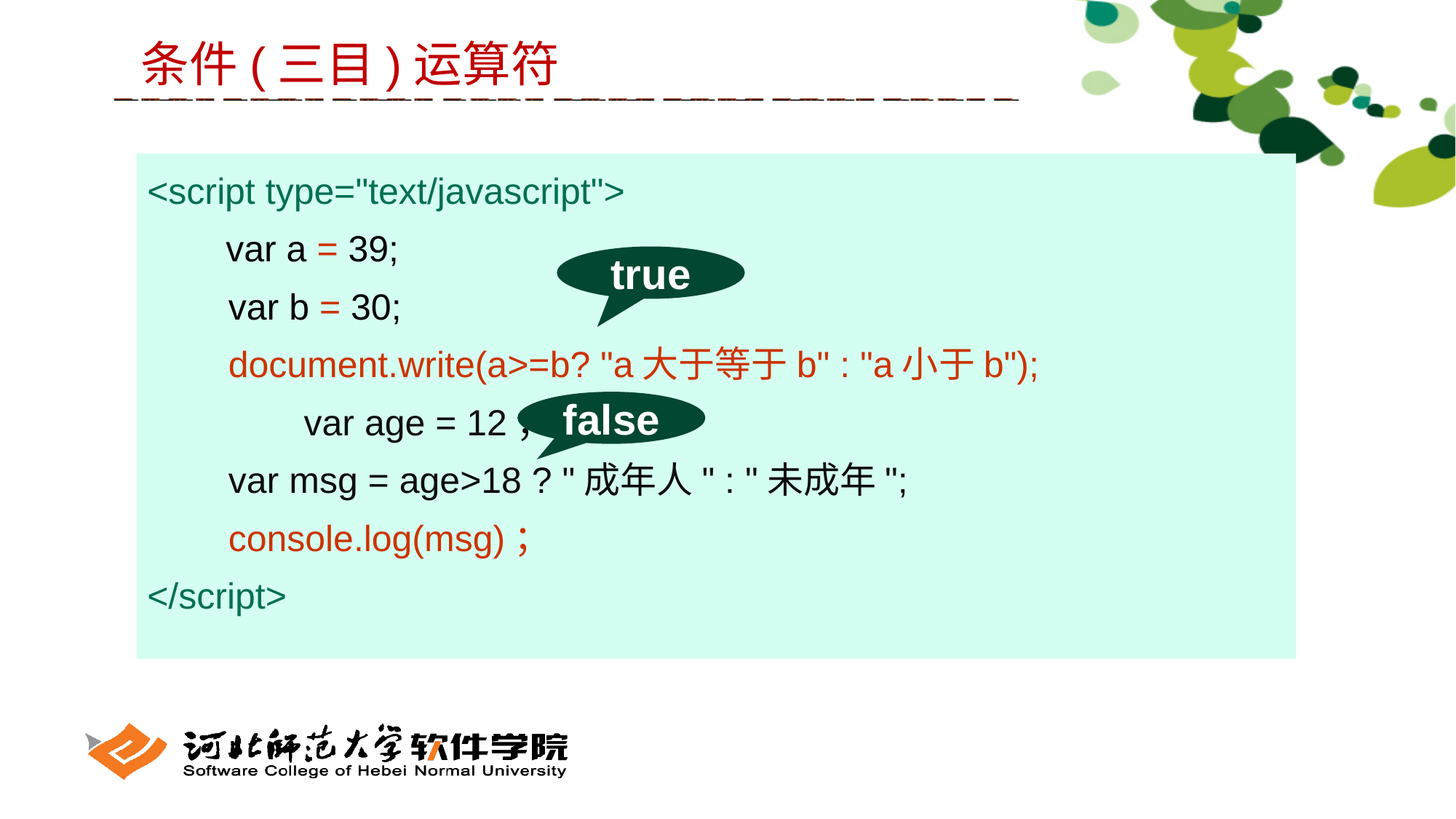

条件(三目)运算符
<script type="text/javascript">
       var a = 39;
      var b = 30;
      document.write(a>=b? "a大于等于b" : "a小于b");
	    	var age = 12；
      var msg = age>18 ? "成年人" : "未成年";
      console.log(msg)；
</script>

true
false